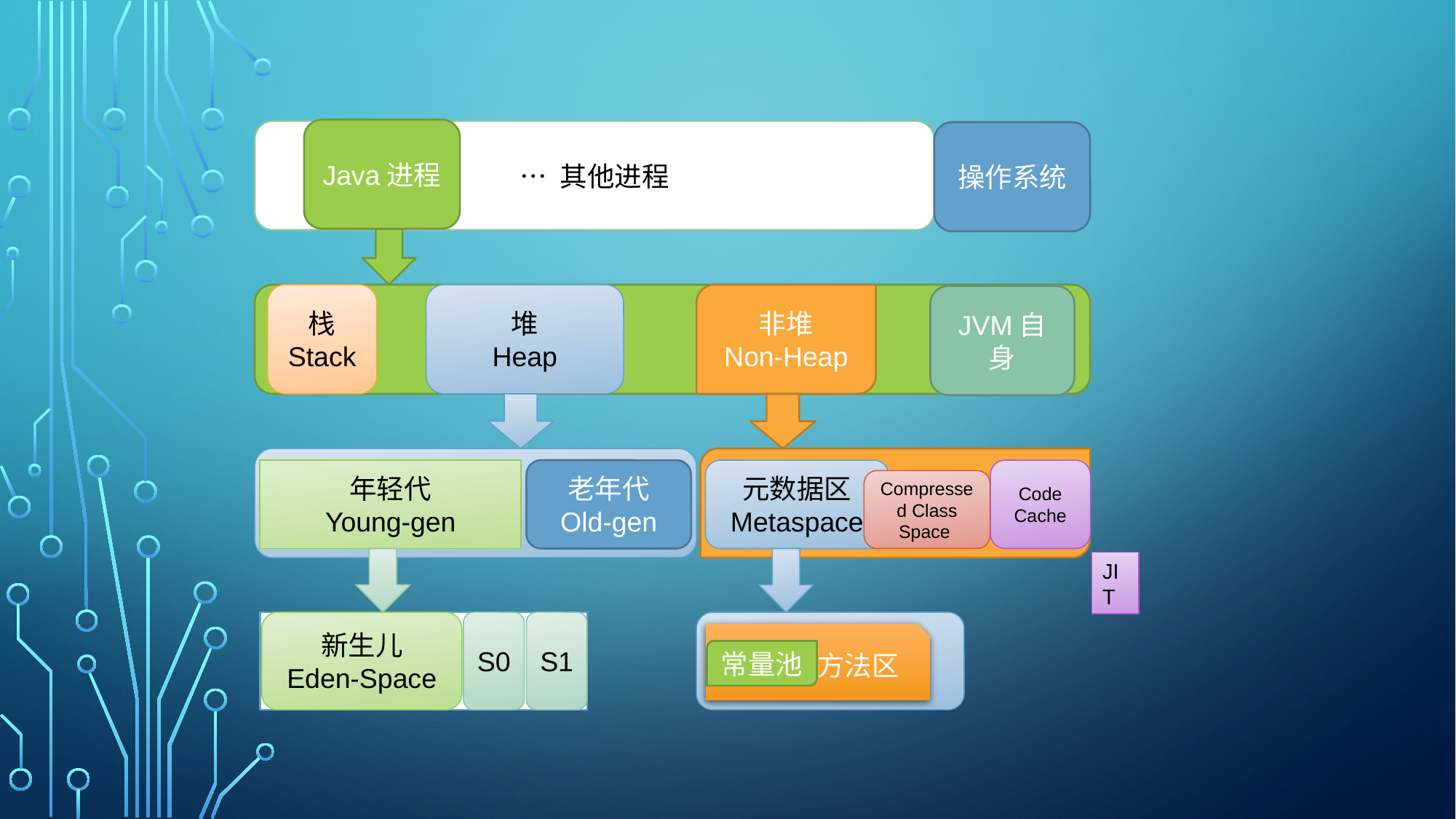

Java进程
… 其他进程
操作系统

栈
Stack

堆
Heap
非堆
Non-Heap
JVM自身

年轻代
Young-gen
老年代
Old-gen
元数据区
Metaspace
Code Cache
Compressed Class Space

JIT

S0
S1

新生儿
Eden-Space
             方法区
常量池